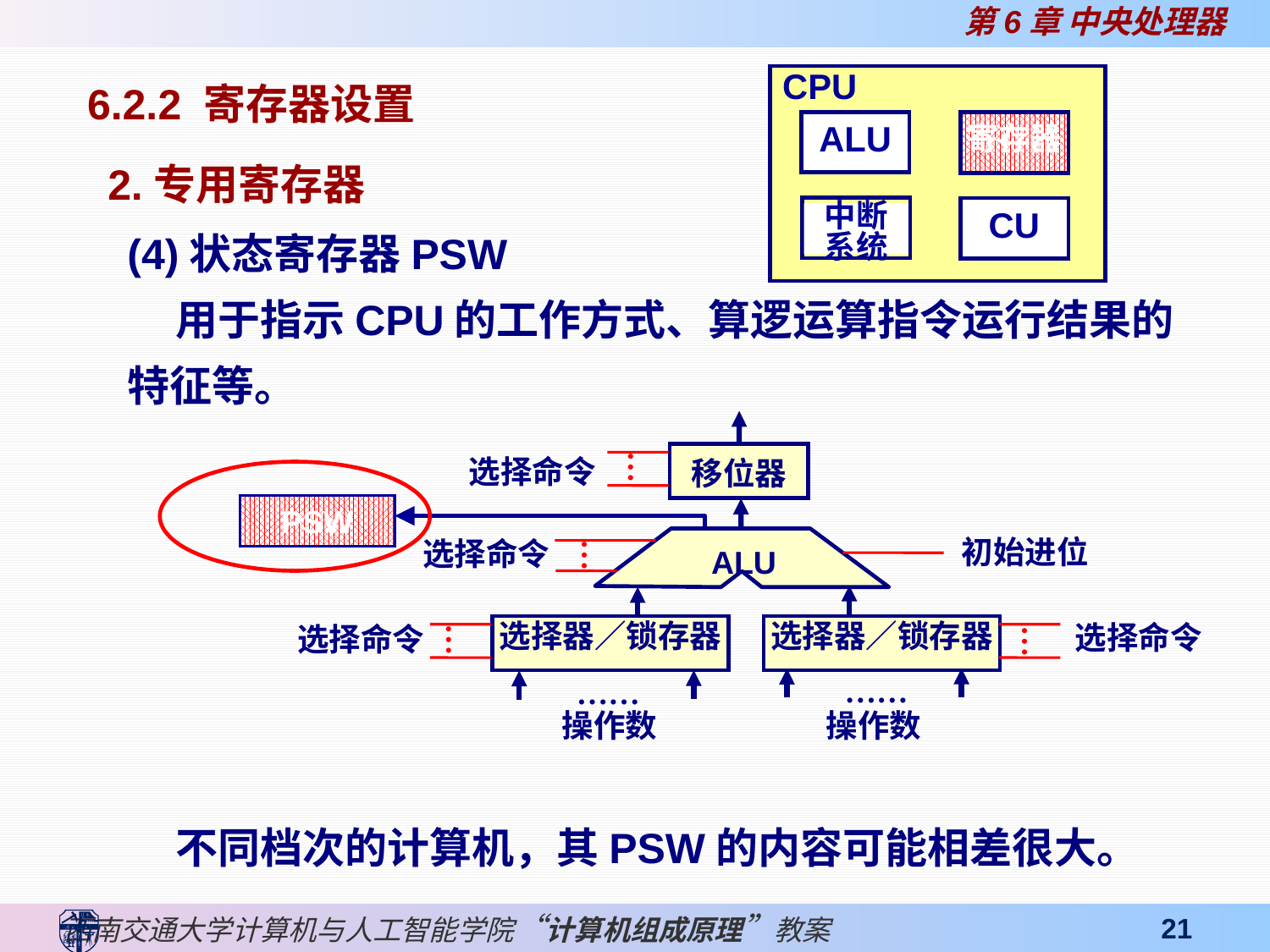

CPU

ALU
寄存器

中断
系统
CU
6.2.2 寄存器设置
2.专用寄存器
(4)状态寄存器PSW
    用于指示CPU的工作方式、算逻运算指令运行结果的特征等。

    不同档次的计算机，其PSW的内容可能相差很大。

…
移位器
选择命令

PSW

…
ALU
初始进位
选择命令
…
选择器／锁存器
选择器／锁存器
…
选择命令
选择命令
……
……
操作数
操作数